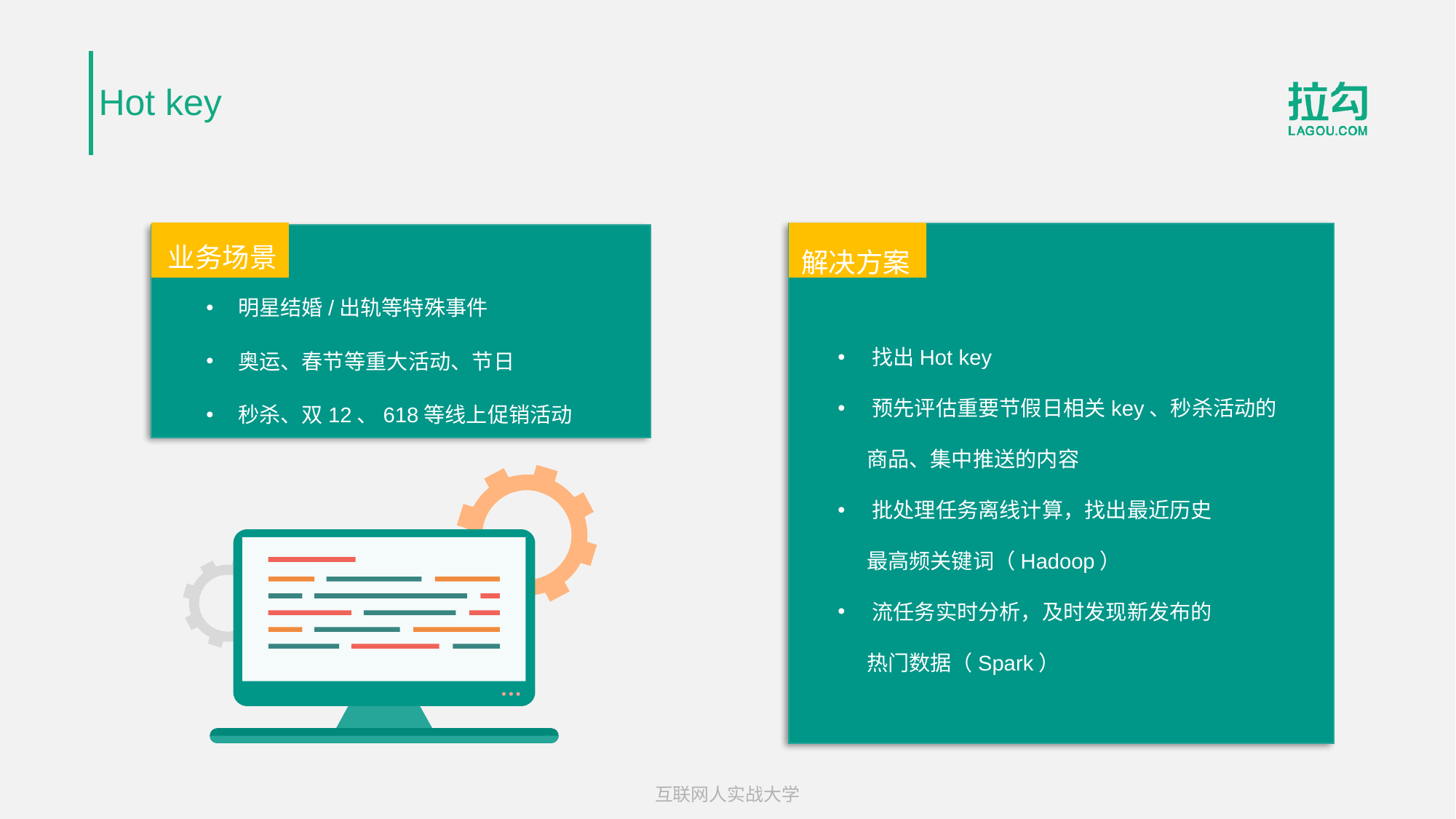

Hot key
解决方案
业务场景

明星结婚/出轨等特殊事件
奥运、春节等重大活动、节日
秒杀、双12、618等线上促销活动
找出Hot key
预先评估重要节假日相关key、秒杀活动的
     商品、集中推送的内容
批处理任务离线计算，找出最近历史
     最高频关键词（Hadoop）
流任务实时分析，及时发现新发布的
     热门数据（Spark）